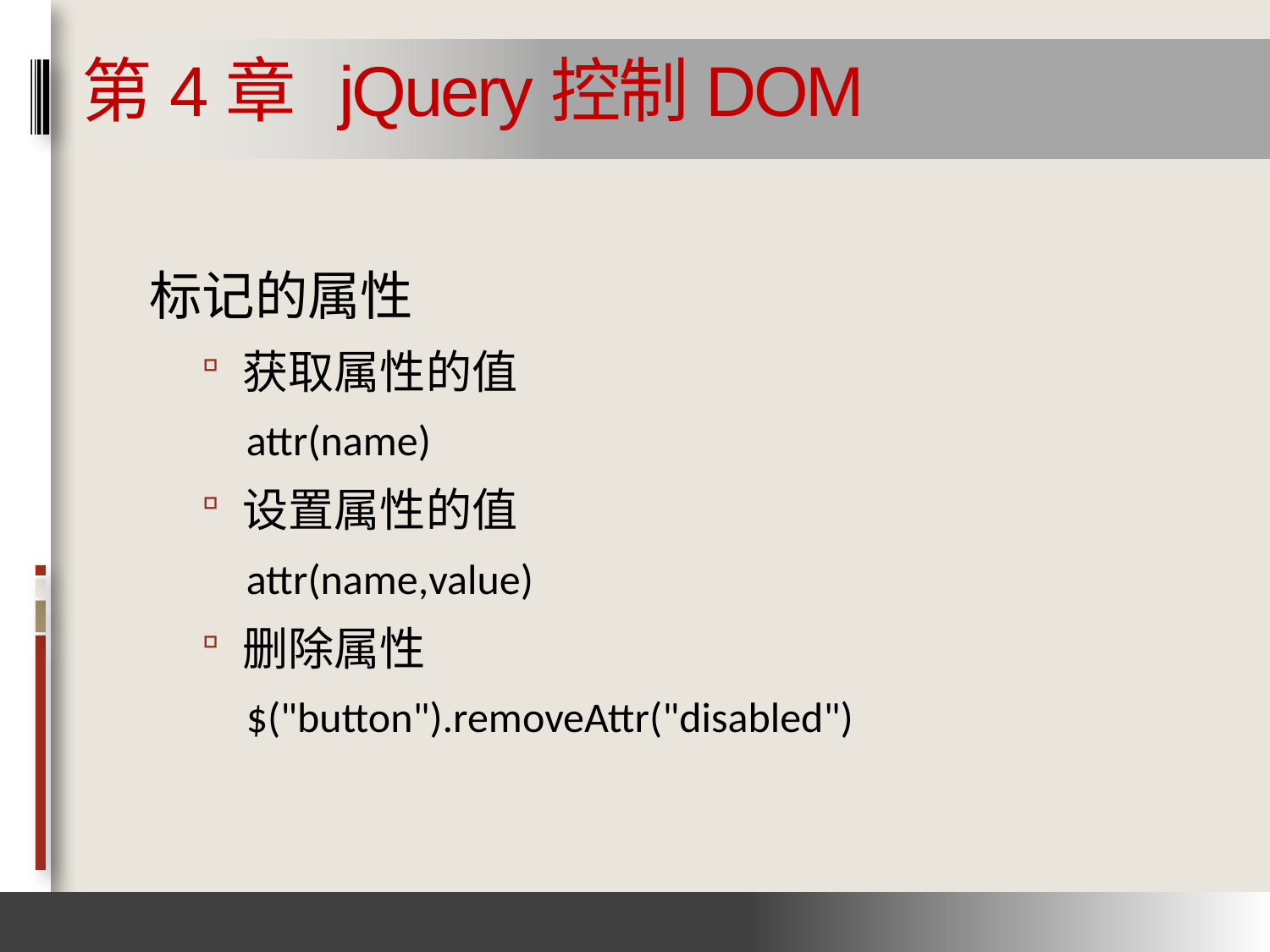

# 第4章  jQuery控制DOM
标记的属性
获取属性的值
attr(name)
设置属性的值
attr(name,value)
删除属性
$("button").removeAttr("disabled")